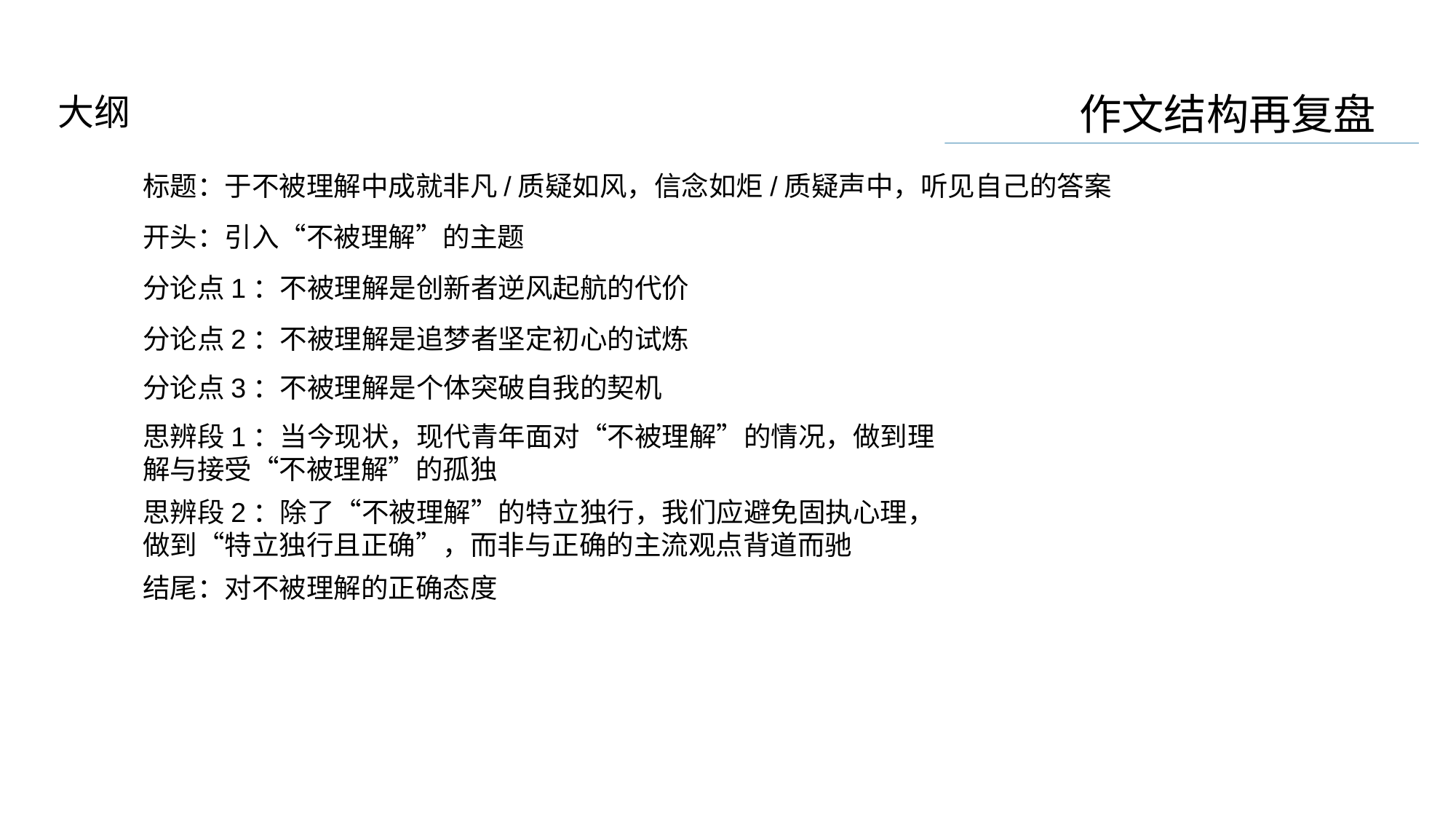

大纲
标题：于不被理解中成就非凡/质疑如风，信念如炬/质疑声中，听见自己的答案
开头：引入“不被理解”的主题
分论点1：不被理解是创新者逆风起航的代价
分论点2：不被理解是追梦者坚定初心的试炼
分论点3：不被理解是个体突破自我的契机
思辨段1：当今现状，现代青年面对“不被理解”的情况，做到理解与接受“不被理解”的孤独
思辨段2：除了“不被理解”的特立独行，我们应避免固执心理，做到“特立独行且正确”，而非与正确的主流观点背道而驰
结尾：对不被理解的正确态度